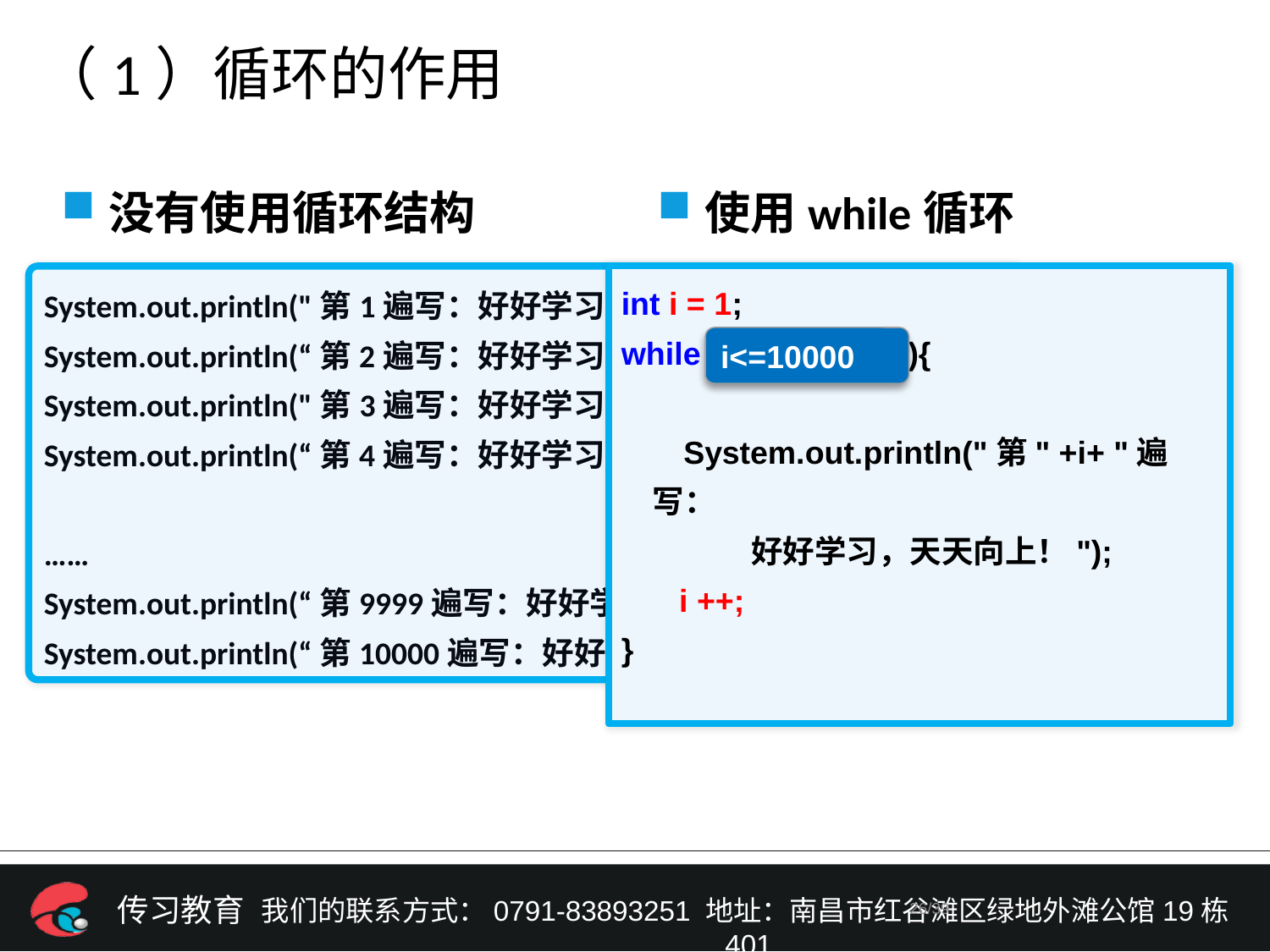

# （1）循环的作用
没有使用循环结构
使用while循环
System.out.println("第1遍写：好好学习，天天向上！");
System.out.println(“第2遍写：好好学习，天天向上！");
System.out.println("第3遍写：好好学习，天天向上！");
System.out.println(“第4遍写：好好学习，天天向上！");

……
System.out.println(“第9999遍写：好好学习，天天向上！");
System.out.println(“第10000遍写：好好学习，天天向上！");
int i = 1;
while (  i  <= 100     ){

       System.out.println("第" +i+ "遍写：
                 好好学习，天天向上！");
	   i ++;
}

i<=10000
26/39